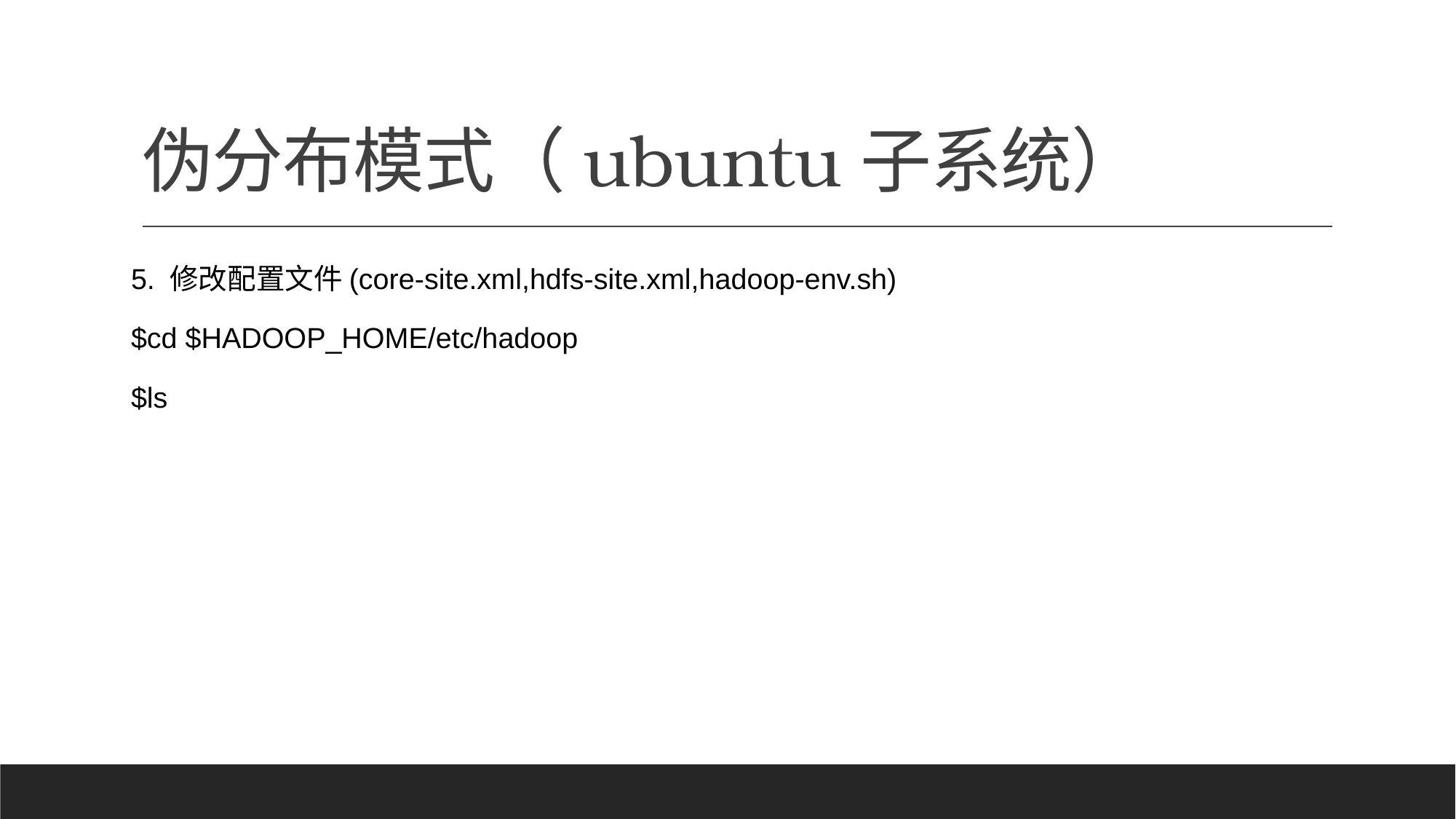

# 伪分布模式（ubuntu子系统）
5. 修改配置文件(core-site.xml,hdfs-site.xml,hadoop-env.sh)
$cd $HADOOP_HOME/etc/hadoop
$ls